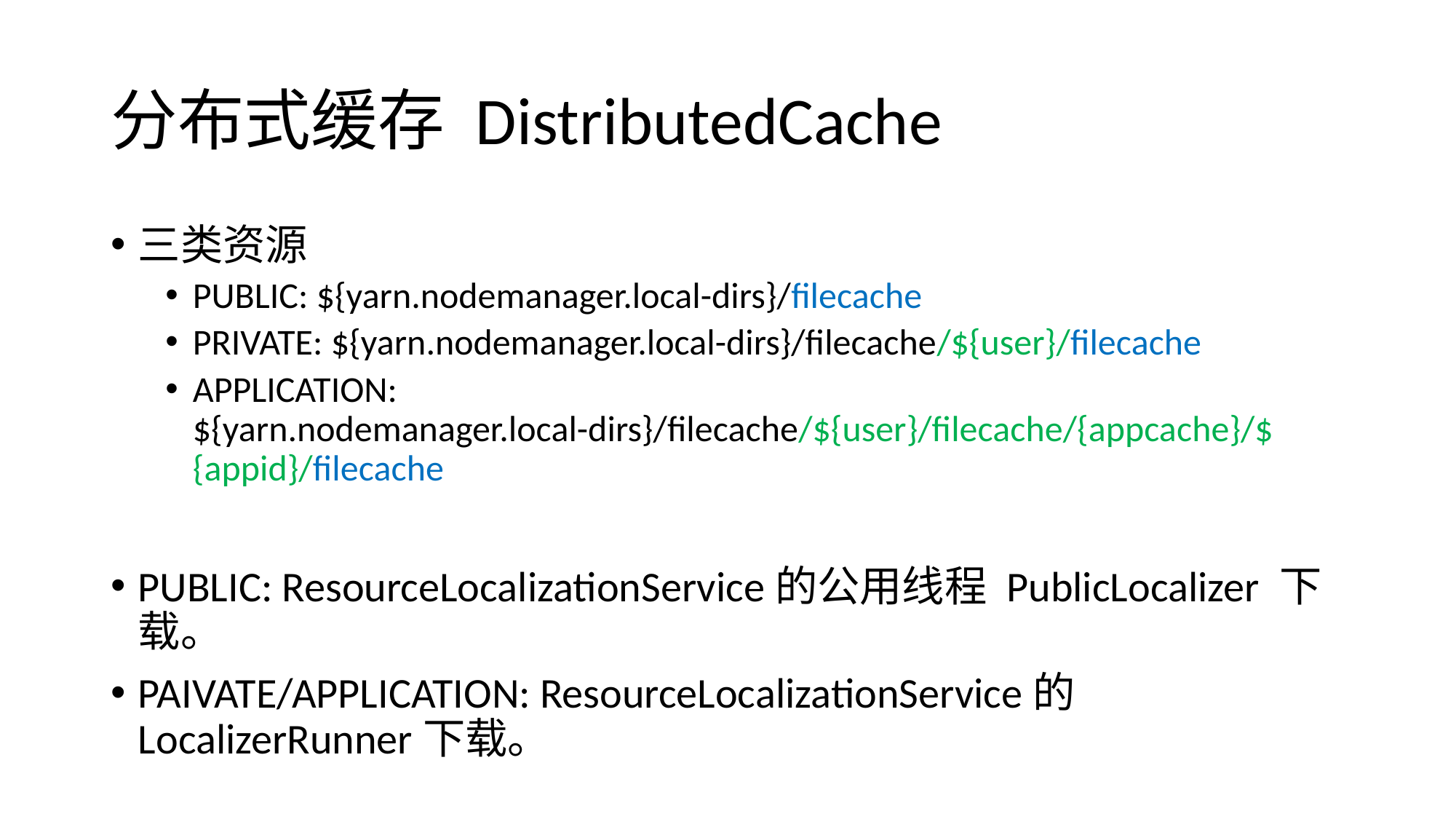

# 分布式缓存 DistributedCache
三类资源
PUBLIC: ${yarn.nodemanager.local-dirs}/filecache
PRIVATE: ${yarn.nodemanager.local-dirs}/filecache/${user}/filecache
APPLICATION: ${yarn.nodemanager.local-dirs}/filecache/${user}/filecache/{appcache}/${appid}/filecache

PUBLIC: ResourceLocalizationService的公用线程 PublicLocalizer 下载。
PAIVATE/APPLICATION: ResourceLocalizationService的LocalizerRunner下载。